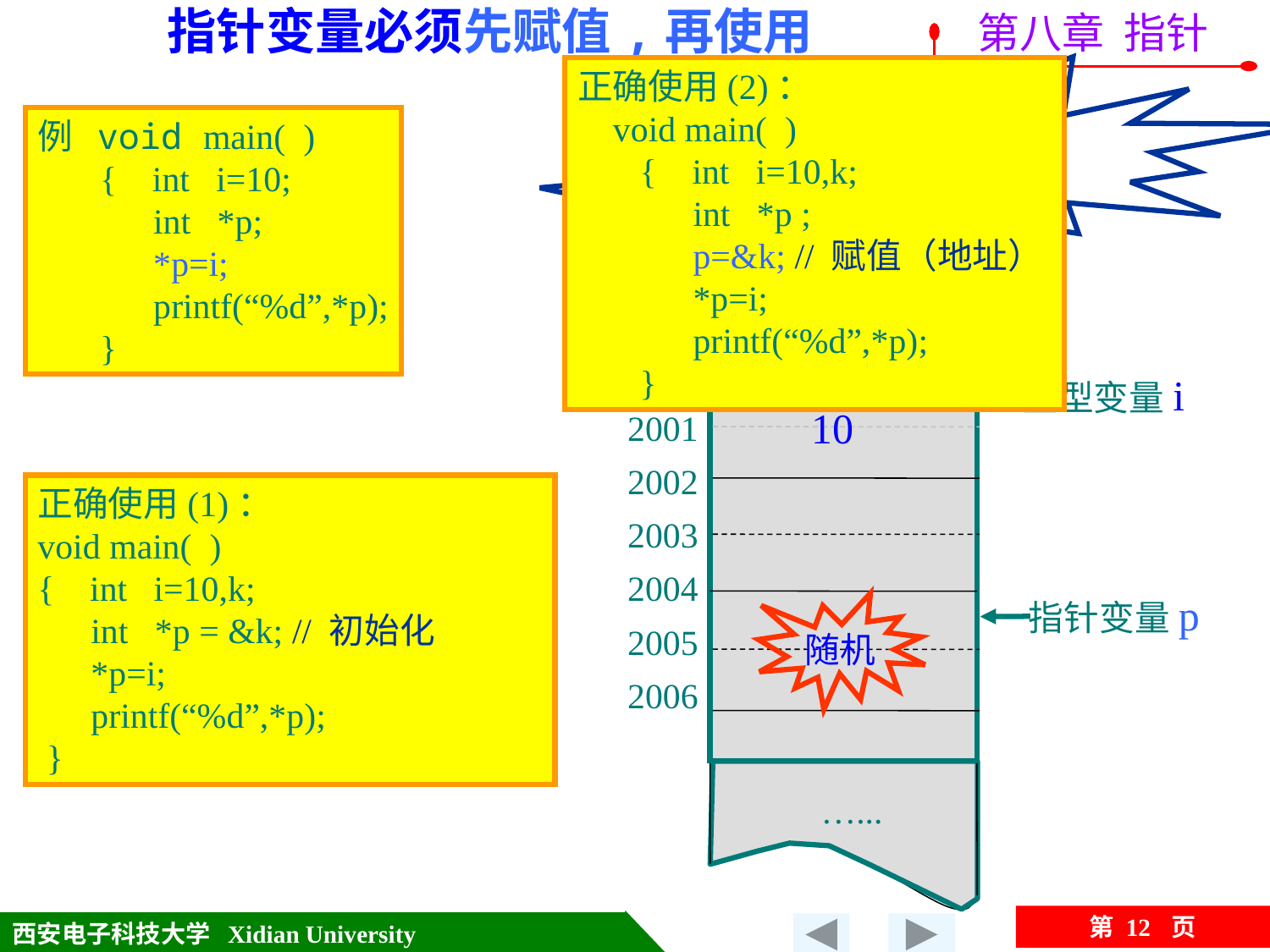

第八章  指针

指针变量必须先赋值,再使用

正确使用(2)：
    void main(  )
       {    int   i=10,k;
             int   *p ;
             p=&k; // 赋值（地址）
             *p=i;
             printf(“%d”,*p);
       }
危险！
p中无地址，无指向
例  void main(  )
       {    int   i=10;
             int   *p;
             *p=i;
             printf(“%d”,*p);
       }

…...
2000
整型变量i

10

2001

2002

2003

2004
指针变量p

2005

随机

2006

…...

正确使用(1)：
void main(  )
{    int   i=10,k;
      int   *p = &k; // 初始化
      *p=i;
      printf(“%d”,*p);
 }